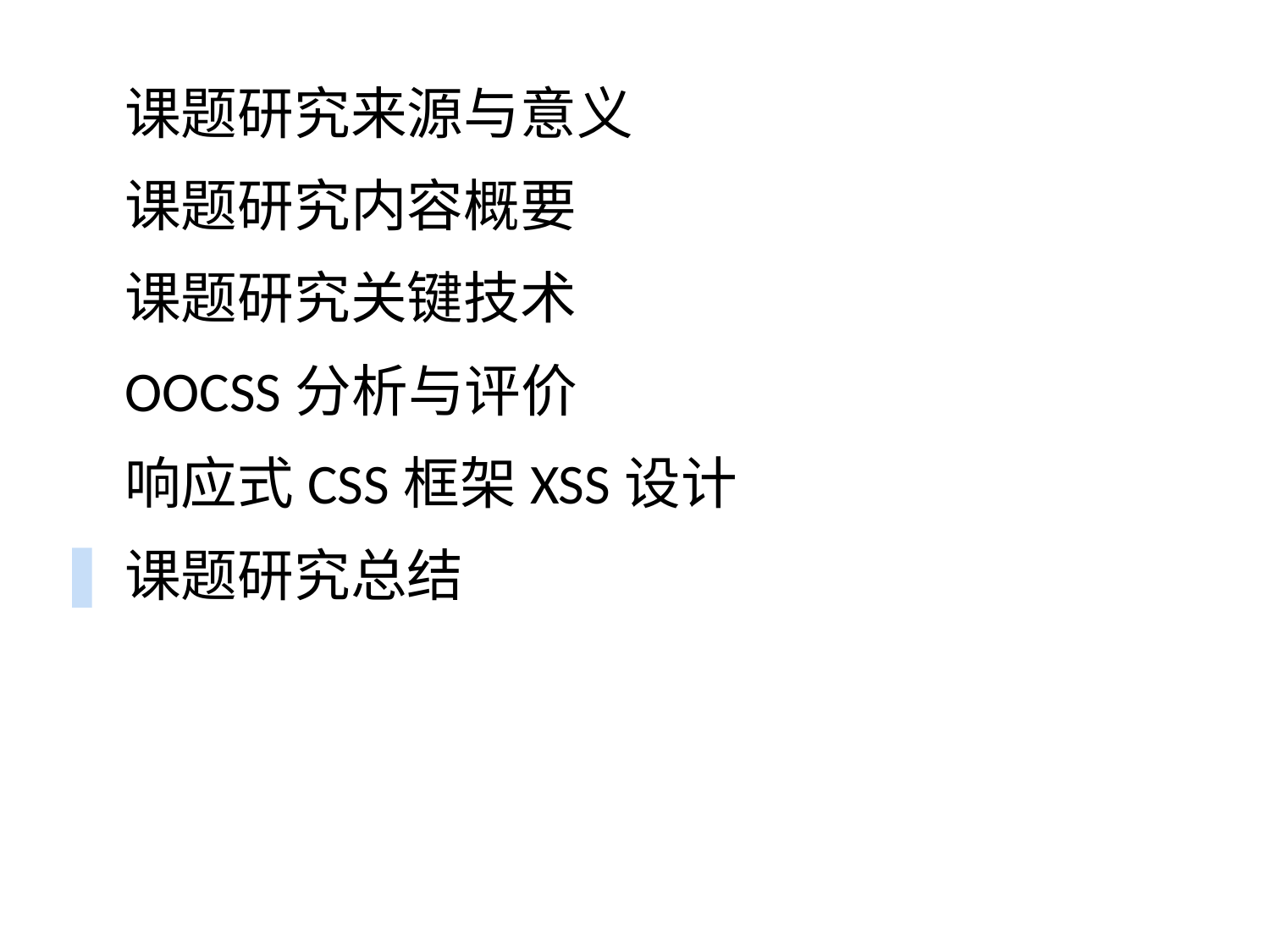

课题研究来源与意义
课题研究内容概要
课题研究关键技术
OOCSS分析与评价
响应式CSS框架XSS设计
课题研究总结